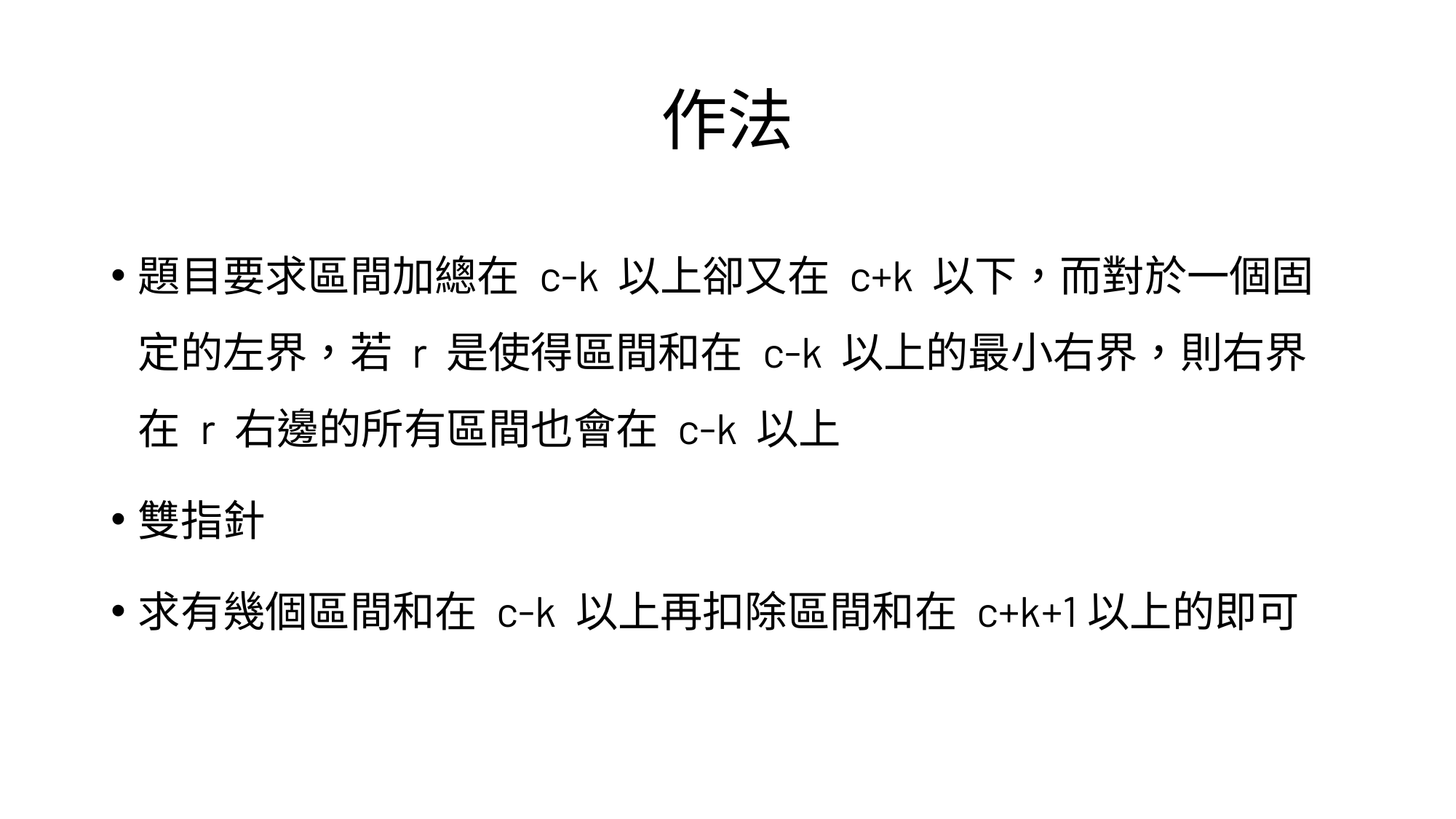

# 作法
題目要求區間加總在 c-k 以上卻又在 c+k 以下，而對於一個固定的左界，若 r 是使得區間和在 c-k 以上的最小右界，則右界在 r 右邊的所有區間也會在 c-k 以上
雙指針
求有幾個區間和在 c-k 以上再扣除區間和在 c+k+1以上的即可